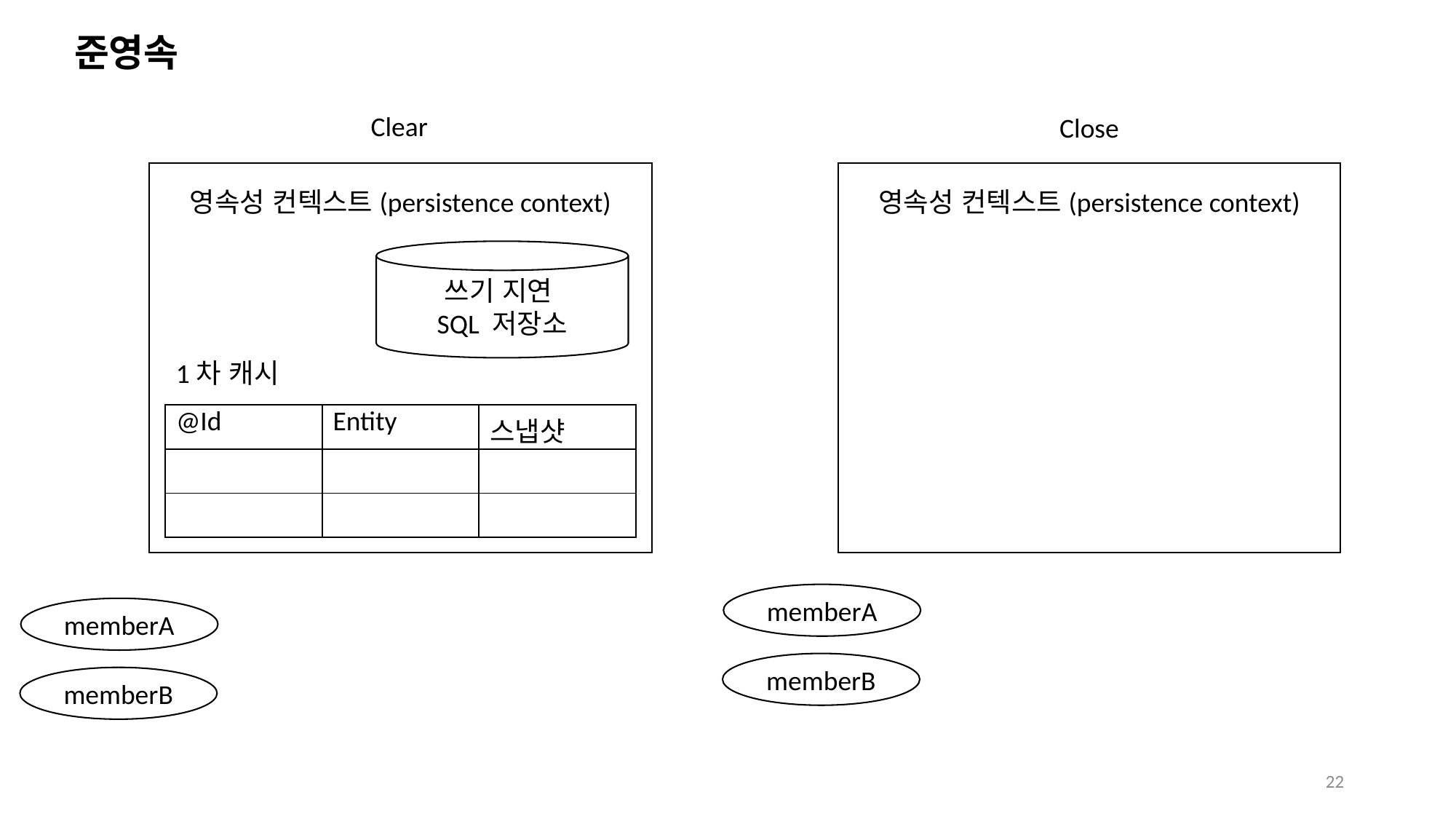

# 준영속

Clear
Close

영속성 컨텍스트(persistence context)
영속성 컨텍스트(persistence context)
쓰기 지연
SQL 저장소
1차 캐시
| @Id | Entity | 스냅샷 |
| --- | --- | --- |
|  |  |  |
|  |  |  |
memberA
memberA
memberB
memberB
22